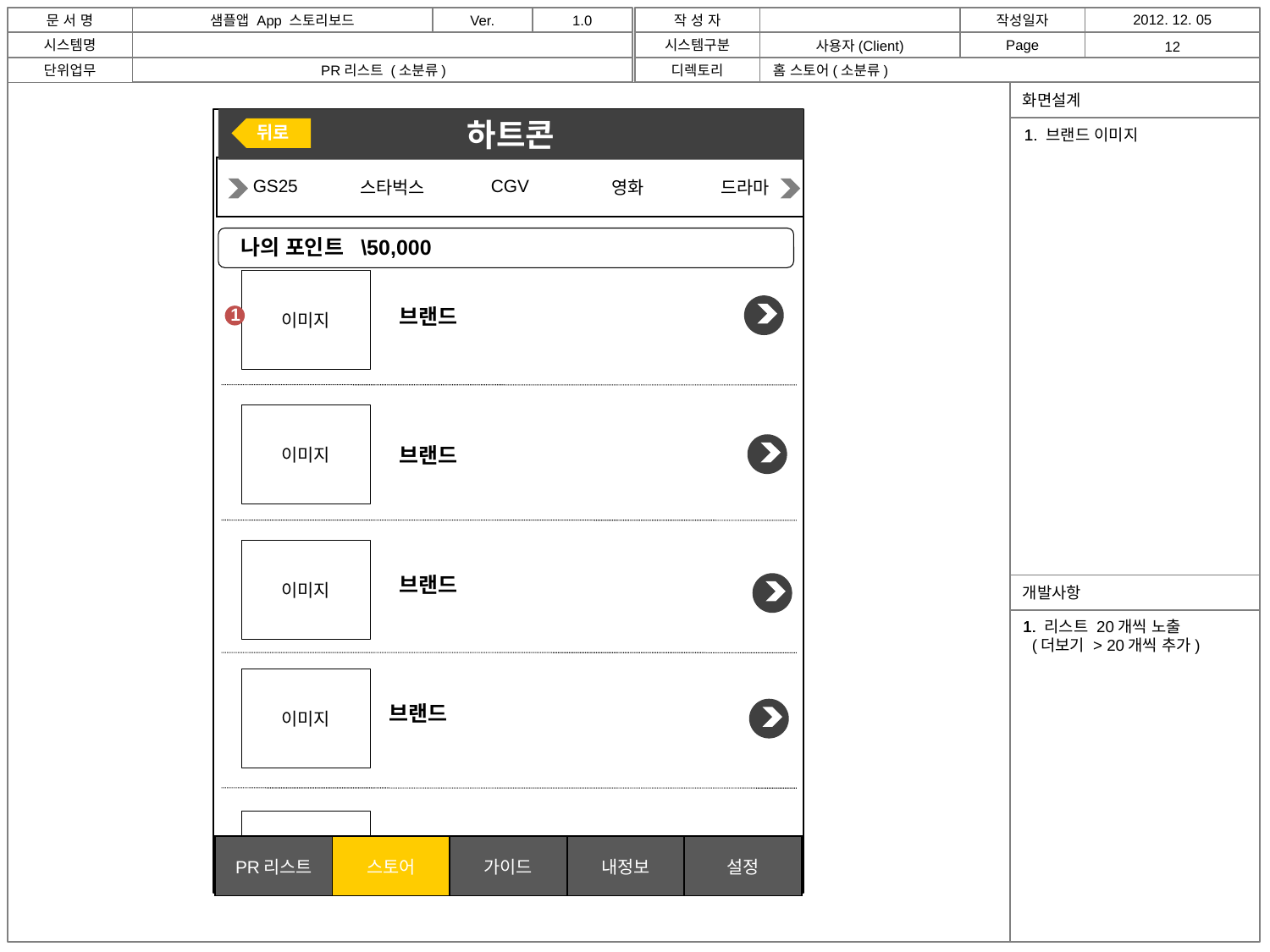

PR리스트 (소분류)
홈 스토어(소분류)

하트콘
뒤로

1. 브랜드 이미지
| GS25 | 스타벅스 | CGV | 영화 | 드라마 |
| --- | --- | --- | --- | --- |

나의 포인트  \50,000

이미지

1

브랜드
이미지

브랜드
이미지
브랜드

1. 리스트 20개씩 노출
  (더보기 > 20개씩 추가)
1.
이미지
브랜드

이미지
브랜드

| PR리스트 | 스토어 | 가이드 | 내정보 | 설정 |
| --- | --- | --- | --- | --- |